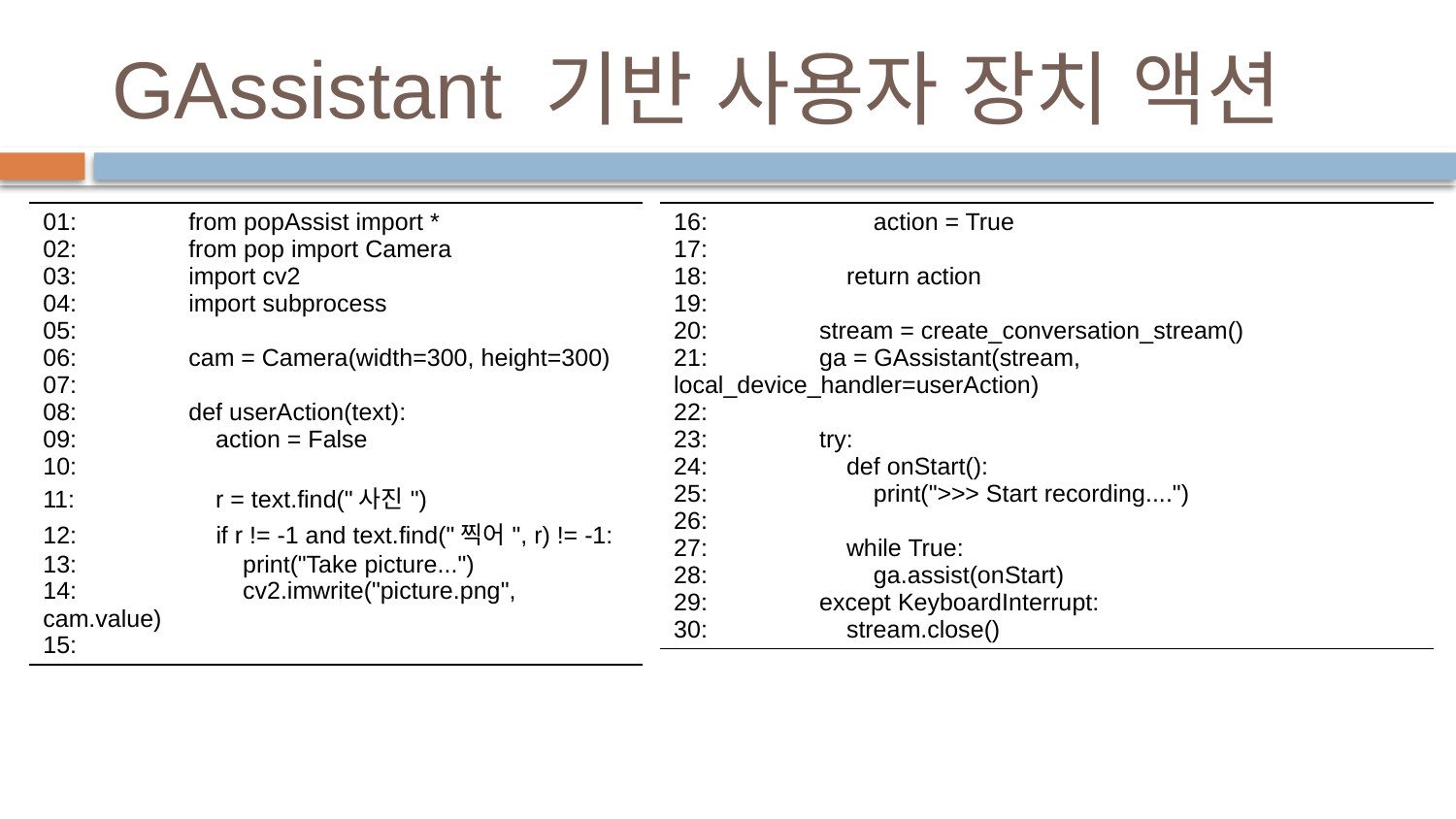

# GAssistant 기반 사용자 장치 액션
| 01: from popAssist import \* 02: from pop import Camera 03: import cv2 04: import subprocess 05: 06: cam = Camera(width=300, height=300) 07: 08: def userAction(text): 09: action = False 10: 11: r = text.find("사진") 12: if r != -1 and text.find("찍어", r) != -1: 13: print("Take picture...") 14: cv2.imwrite("picture.png", cam.value) 15: |
| --- |
| 16: action = True 17: 18: return action 19: 20: stream = create\_conversation\_stream() 21: ga = GAssistant(stream, local\_device\_handler=userAction) 22: 23: try: 24: def onStart(): 25: print(">>> Start recording....") 26: 27: while True: 28: ga.assist(onStart) 29: except KeyboardInterrupt: 30: stream.close() |
| --- |